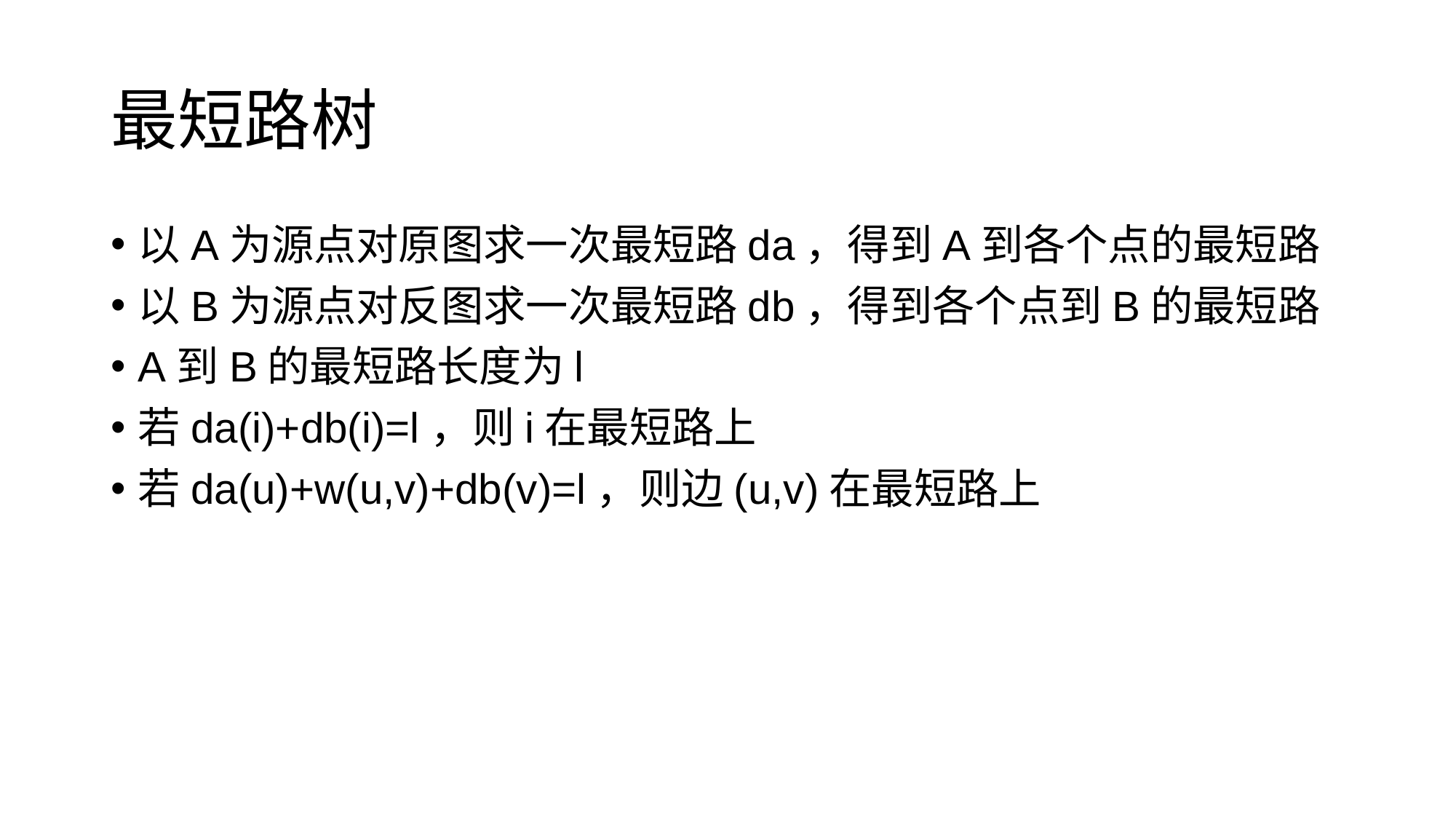

# 最短路树
以A为源点对原图求一次最短路da，得到A到各个点的最短路
以B为源点对反图求一次最短路db，得到各个点到B的最短路
A到B的最短路长度为l
若da(i)+db(i)=l，则i在最短路上
若da(u)+w(u,v)+db(v)=l，则边(u,v)在最短路上